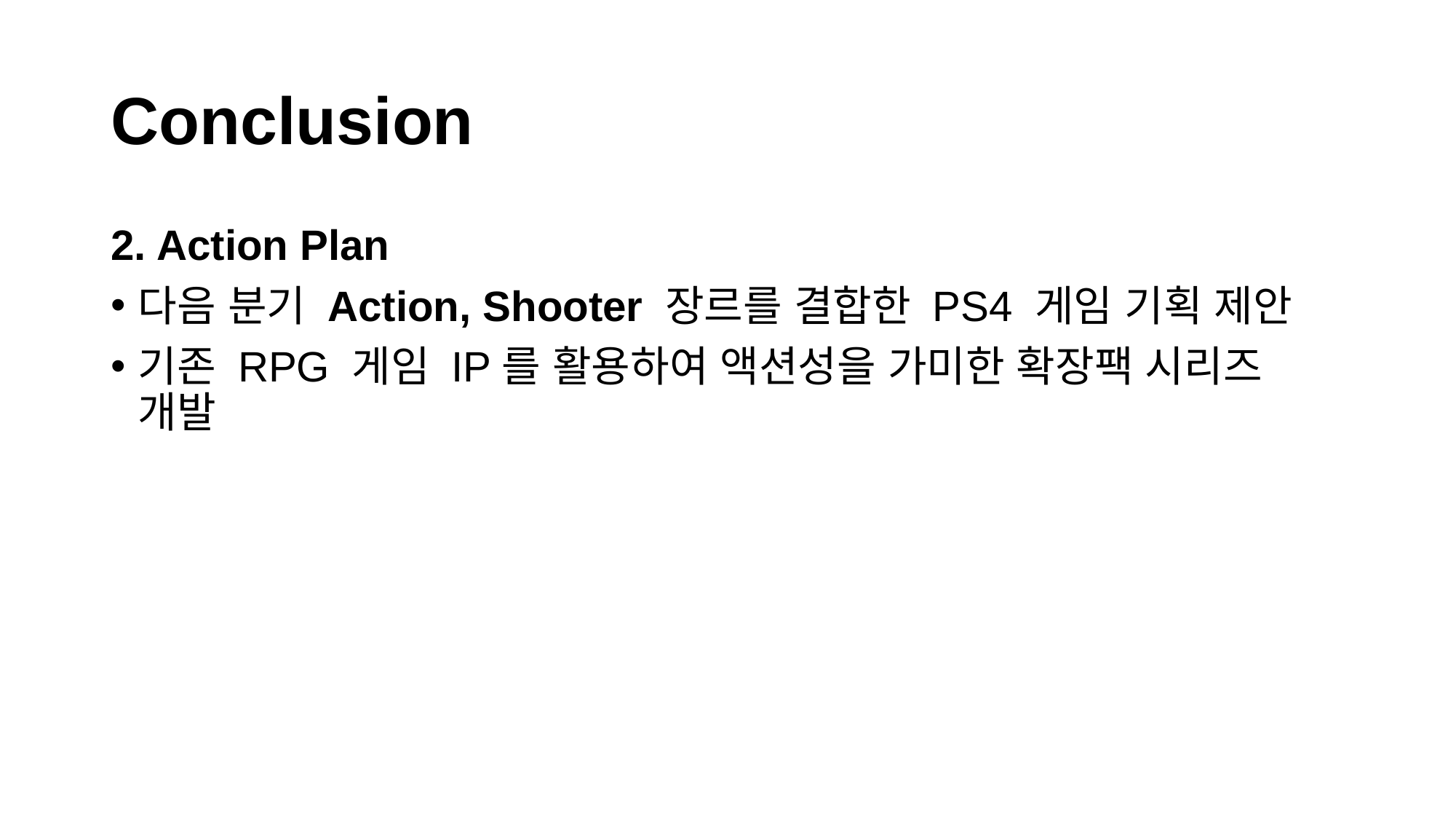

# Conclusion
2. Action Plan
다음 분기 Action, Shooter 장르를 결합한 PS4 게임 기획 제안
기존 RPG 게임 IP를 활용하여 액션성을 가미한 확장팩 시리즈 개발